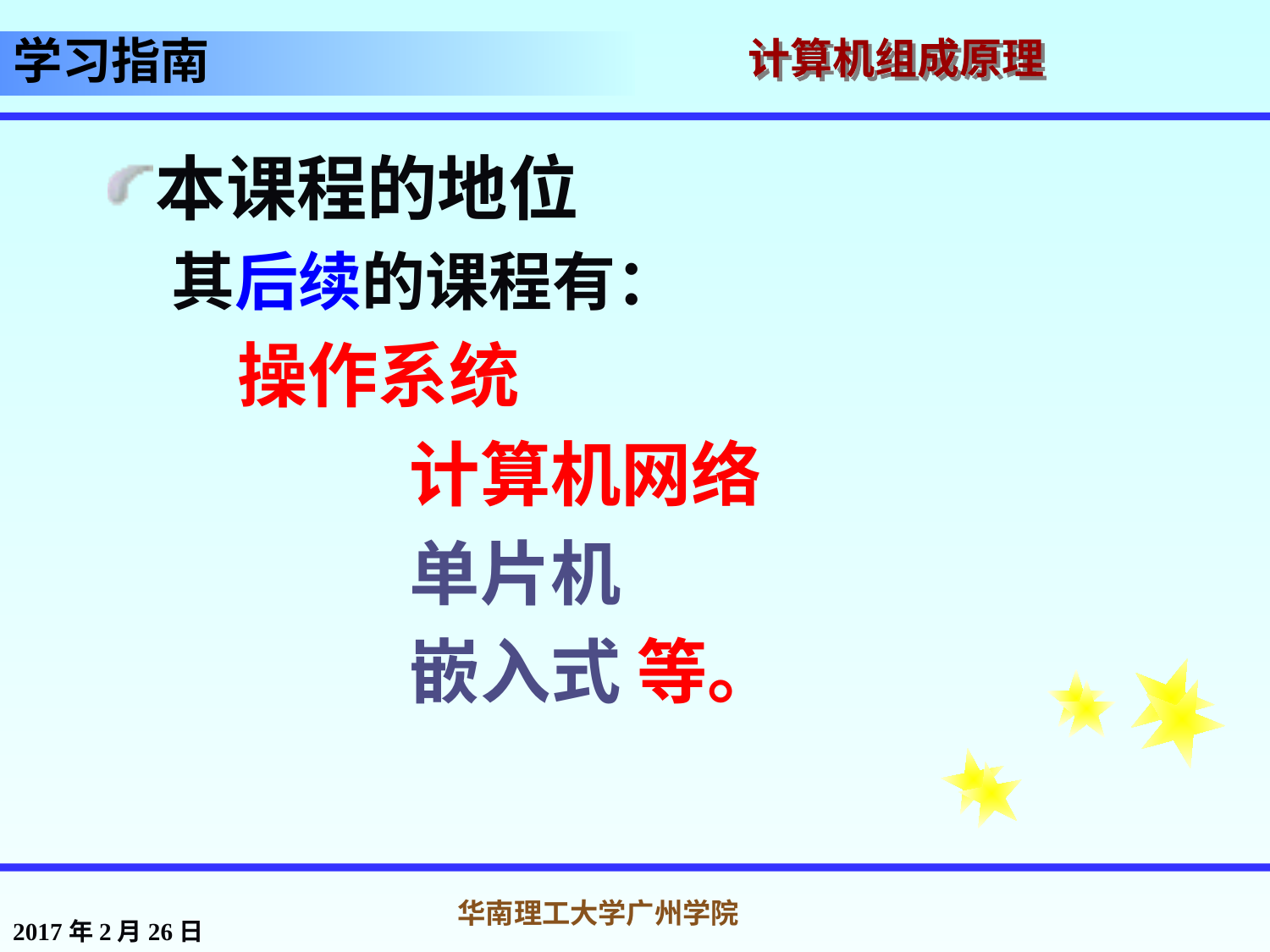

本课程的地位
其后续的课程有：
       操作系统
			计算机网络
			单片机
			嵌入式 等。
学习指南
2017年2月26日